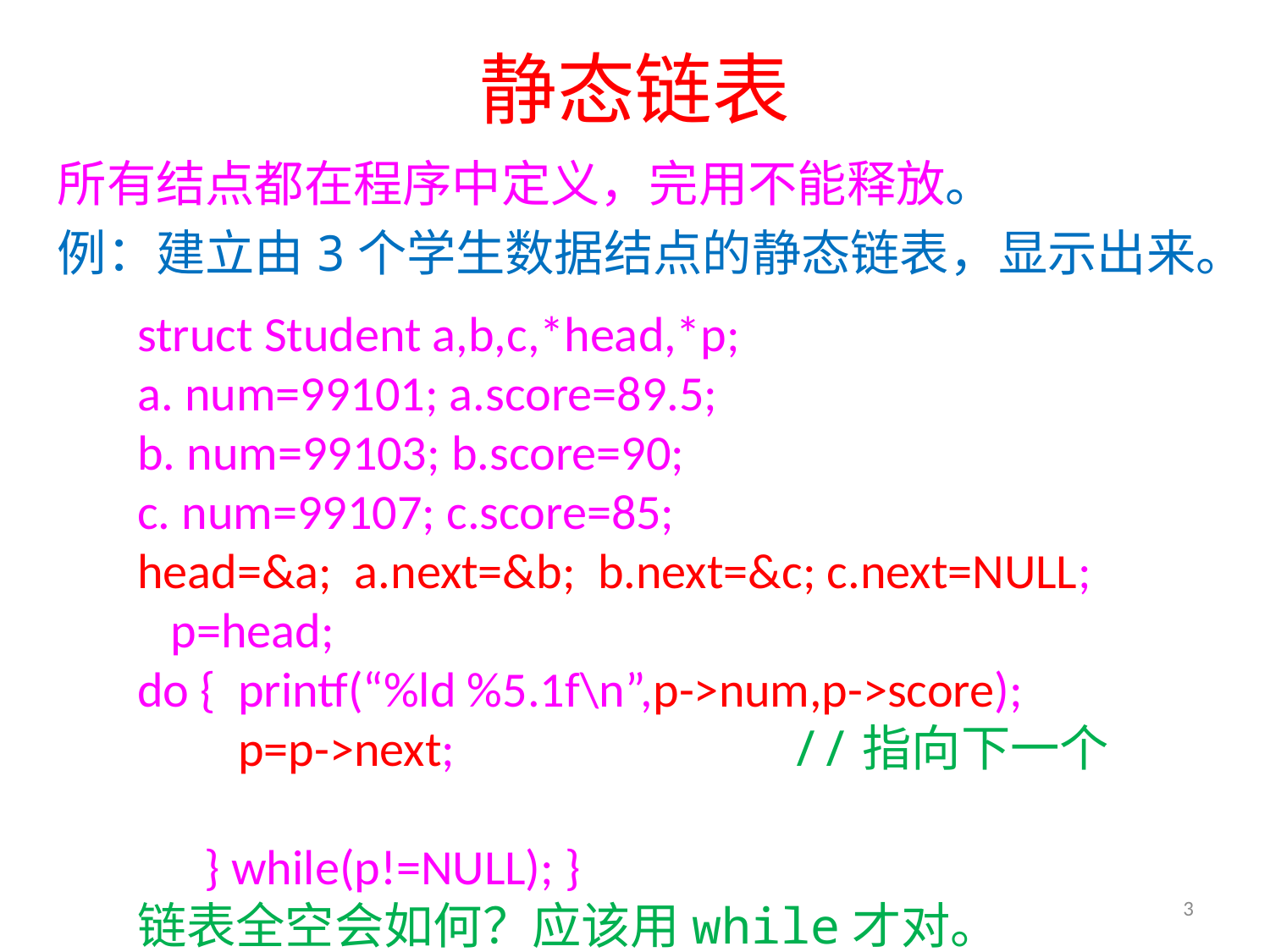

# 静态链表
所有结点都在程序中定义，完用不能释放。
例：建立由3个学生数据结点的静态链表，显示出来。
struct Student a,b,c,*head,*p;
a. num=99101; a.score=89.5;
b. num=99103; b.score=90;
c. num=99107; c.score=85;
head=&a;  a.next=&b;  b.next=&c; c.next=NULL;     p=head;
do {  printf(“%ld %5.1f\n”,p->num,p->score);
         p=p->next;                              //指向下一个
      } while(p!=NULL); }
链表全空会如何？应该用while才对。
3